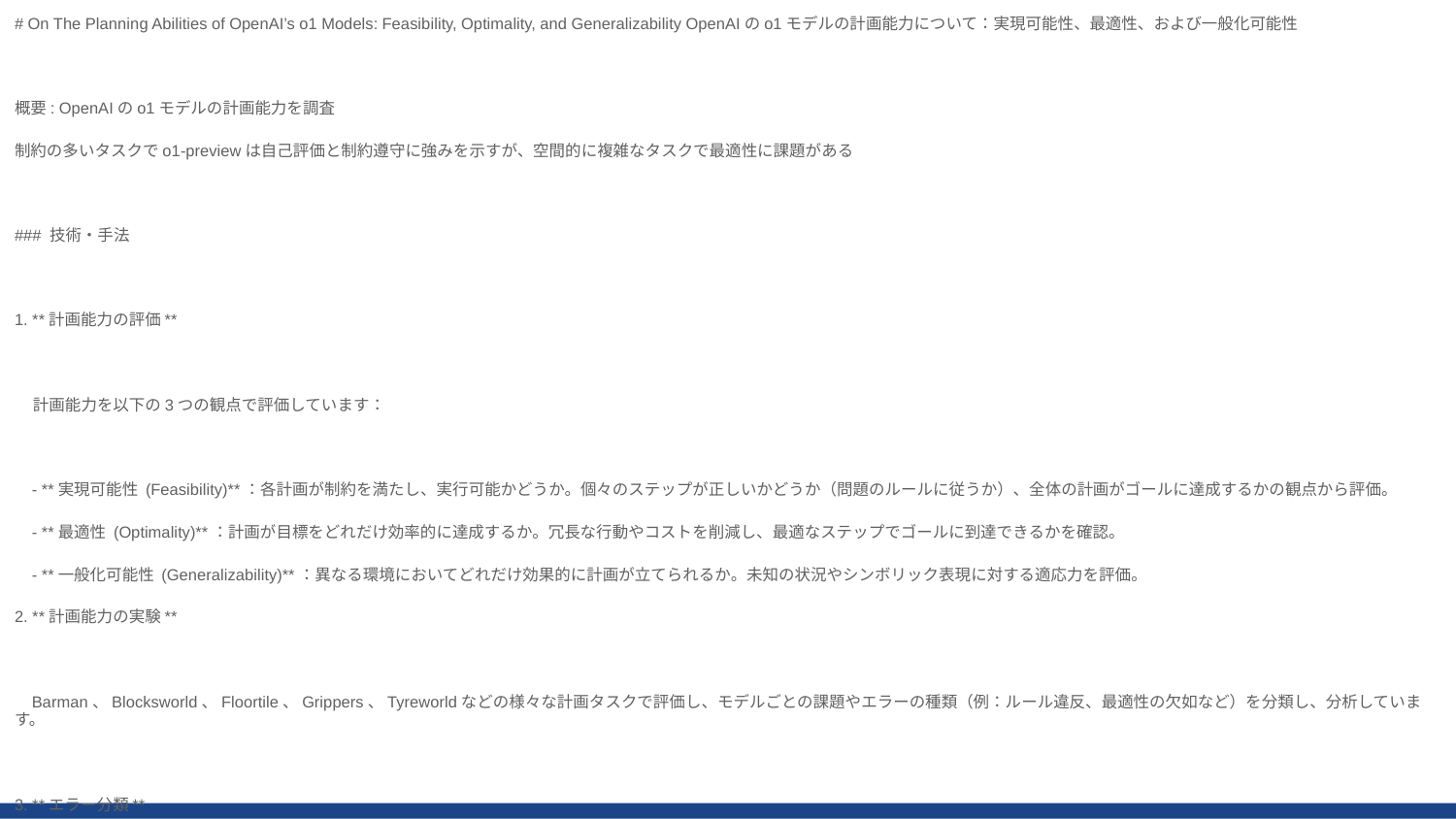

# On The Planning Abilities of OpenAI’s o1 Models: Feasibility, Optimality, and Generalizability OpenAIのo1モデルの計画能力について：実現可能性、最適性、および一般化可能性

概要: OpenAIのo1モデルの計画能力を調査
制約の多いタスクでo1-previewは自己評価と制約遵守に強みを示すが、空間的に複雑なタスクで最適性に課題がある

### 技術・手法

1. **計画能力の評価**

    計画能力を以下の3つの観点で評価しています：

    - **実現可能性 (Feasibility)**：各計画が制約を満たし、実行可能かどうか。個々のステップが正しいかどうか（問題のルールに従うか）、全体の計画がゴールに達成するかの観点から評価。
    - **最適性 (Optimality)**：計画が目標をどれだけ効率的に達成するか。冗長な行動やコストを削減し、最適なステップでゴールに到達できるかを確認。
    - **一般化可能性 (Generalizability)**：異なる環境においてどれだけ効果的に計画が立てられるか。未知の状況やシンボリック表現に対する適応力を評価。
2. **計画能力の実験**

    Barman、Blocksworld、Floortile、Grippers、Tyreworldなどの様々な計画タスクで評価し、モデルごとの課題やエラーの種類（例：ルール違反、最適性の欠如など）を分類し、分析しています。

3. **エラー分類**
    - **問題ルール違反 (IR)**、**実現可能な計画を生成できない (IP)**、**ゴール状態の誤解 (MG)** など、計画中に発生するエラーを詳細に分類し、モデルの課題を明らかにしています。